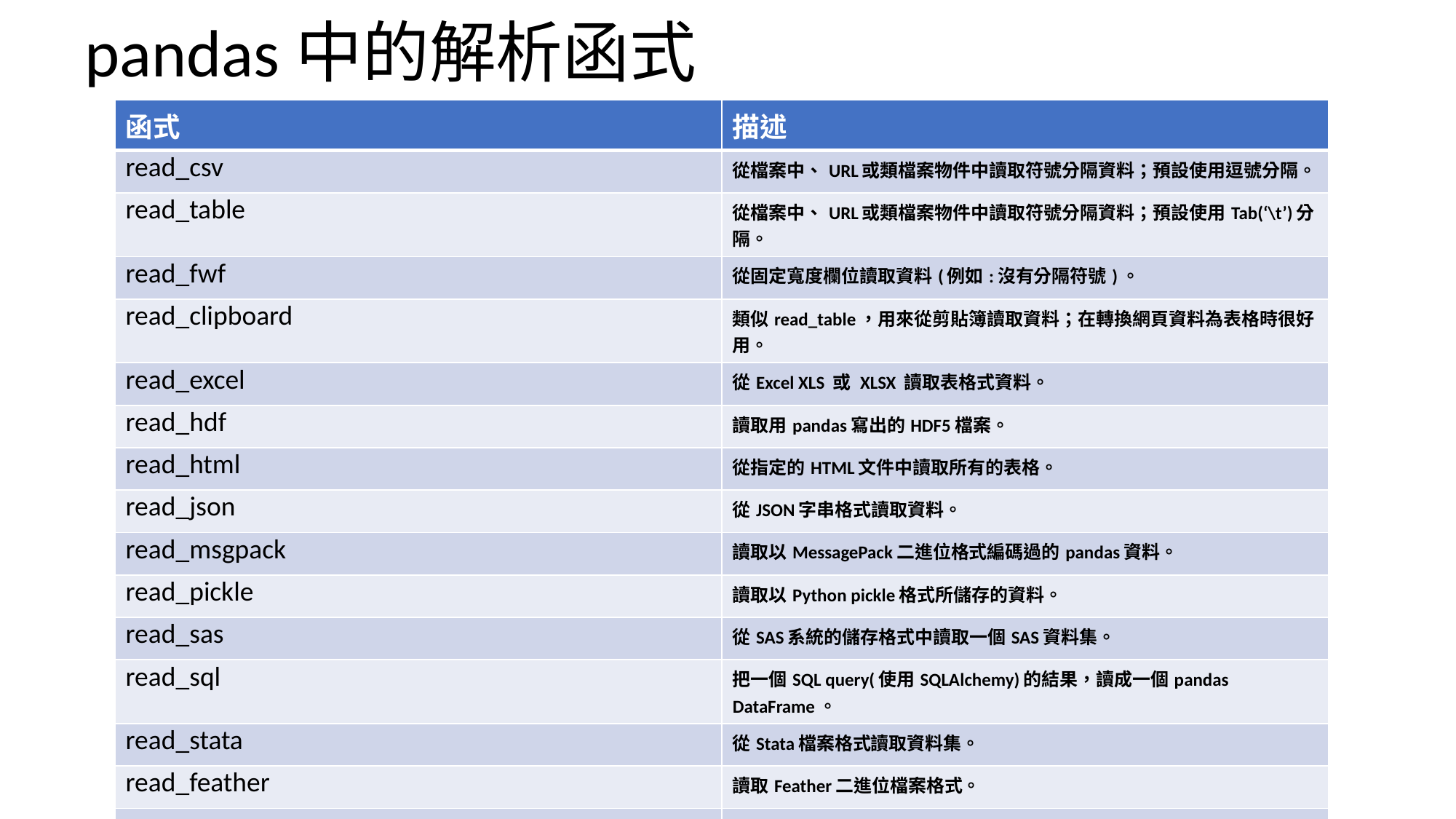

# pandas中的解析函式
| 函式 | 描述 |
| --- | --- |
| read\_csv | 從檔案中、URL或類檔案物件中讀取符號分隔資料；預設使用逗號分隔。 |
| read\_table | 從檔案中、URL或類檔案物件中讀取符號分隔資料；預設使用Tab(‘\t’)分隔。 |
| read\_fwf | 從固定寬度欄位讀取資料(例如:沒有分隔符號)。 |
| read\_clipboard | 類似read\_table，用來從剪貼簿讀取資料；在轉換網頁資料為表格時很好用。 |
| read\_excel | 從Excel XLS 或 XLSX 讀取表格式資料。 |
| read\_hdf | 讀取用pandas寫出的HDF5檔案。 |
| read\_html | 從指定的HTML文件中讀取所有的表格。 |
| read\_json | 從JSON字串格式讀取資料。 |
| read\_msgpack | 讀取以MessagePack二進位格式編碼過的pandas資料。 |
| read\_pickle | 讀取以Python pickle格式所儲存的資料。 |
| read\_sas | 從SAS系統的儲存格式中讀取一個SAS資料集。 |
| read\_sql | 把一個SQL query(使用SQLAlchemy)的結果，讀成一個pandas DataFrame。 |
| read\_stata | 從Stata檔案格式讀取資料集。 |
| read\_feather | 讀取Feather二進位檔案格式。 |
|  |  |